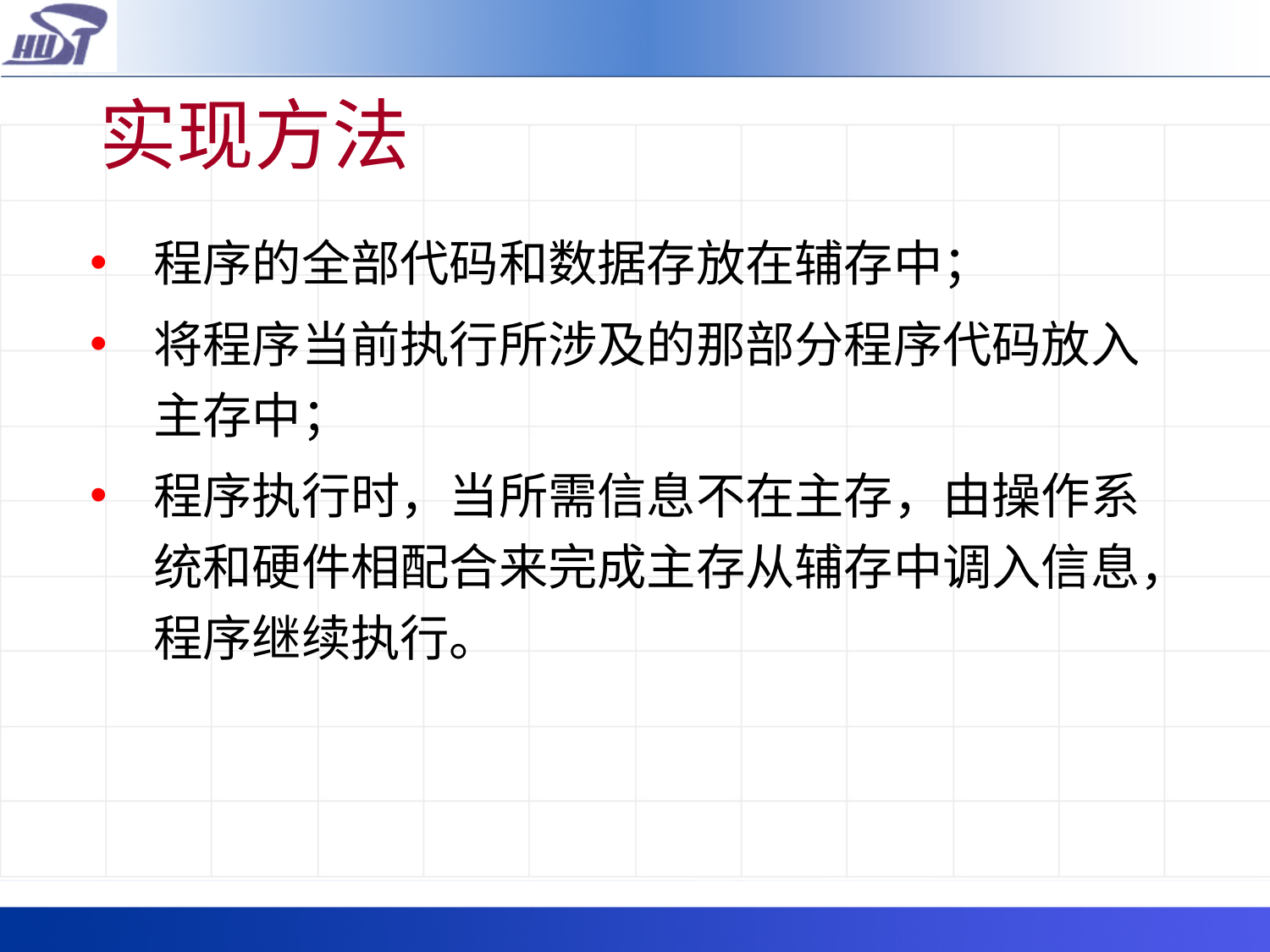

# 实现方法
程序的全部代码和数据存放在辅存中；
将程序当前执行所涉及的那部分程序代码放入主存中；
程序执行时，当所需信息不在主存，由操作系统和硬件相配合来完成主存从辅存中调入信息，程序继续执行。